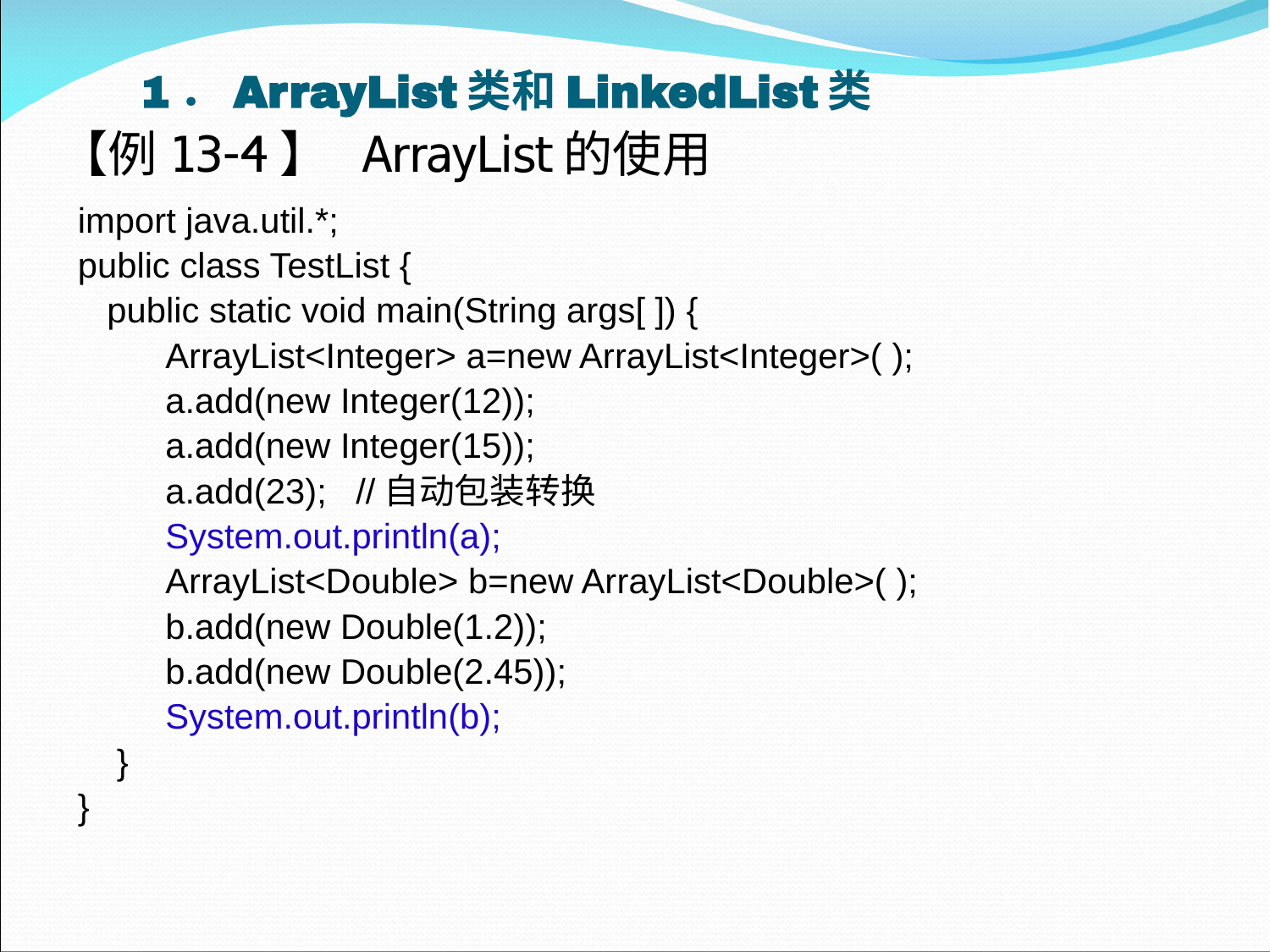

# 1．ArrayList类和LinkedList类
【例13-4】  ArrayList的使用
import java.util.*;
public class TestList {
   public static void main(String args[ ]) {
         ArrayList<Integer> a=new ArrayList<Integer>( );
         a.add(new Integer(12));
         a.add(new Integer(15));
         a.add(23);   //自动包装转换
         System.out.println(a);
         ArrayList<Double> b=new ArrayList<Double>( );
         b.add(new Double(1.2));
         b.add(new Double(2.45));
         System.out.println(b);
    }
}